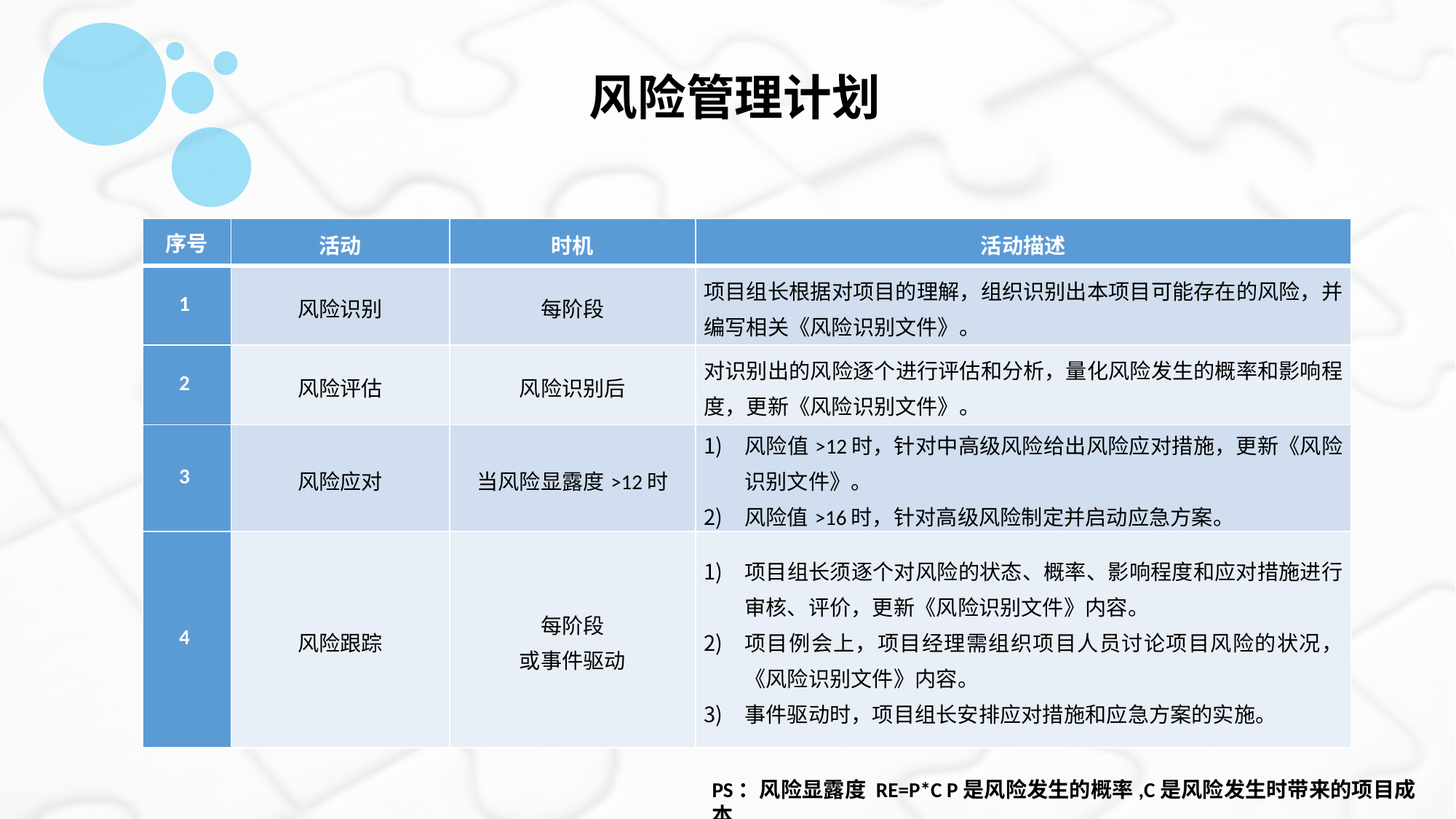

风险管理计划
| 序号 | 活动 | 时机 | 活动描述 |
| --- | --- | --- | --- |
| 1 | 风险识别 | 每阶段 | 项目组长根据对项目的理解，组织识别出本项目可能存在的风险，并编写相关《风险识别文件》。 |
| 2 | 风险评估 | 风险识别后 | 对识别出的风险逐个进行评估和分析，量化风险发生的概率和影响程度，更新《风险识别文件》。 |
| 3 | 风险应对 | 当风险显露度>12时 | 风险值>12时，针对中高级风险给出风险应对措施，更新《风险识别文件》。 风险值>16时，针对高级风险制定并启动应急方案。 |
| 4 | 风险跟踪 | 每阶段 或事件驱动 | 项目组长须逐个对风险的状态、概率、影响程度和应对措施进行审核、评价，更新《风险识别文件》内容。 项目例会上，项目经理需组织项目人员讨论项目风险的状况，《风险识别文件》内容。 事件驱动时，项目组长安排应对措施和应急方案的实施。 |
PS：风险显露度 RE=P*C P是风险发生的概率,C是风险发生时带来的项目成本